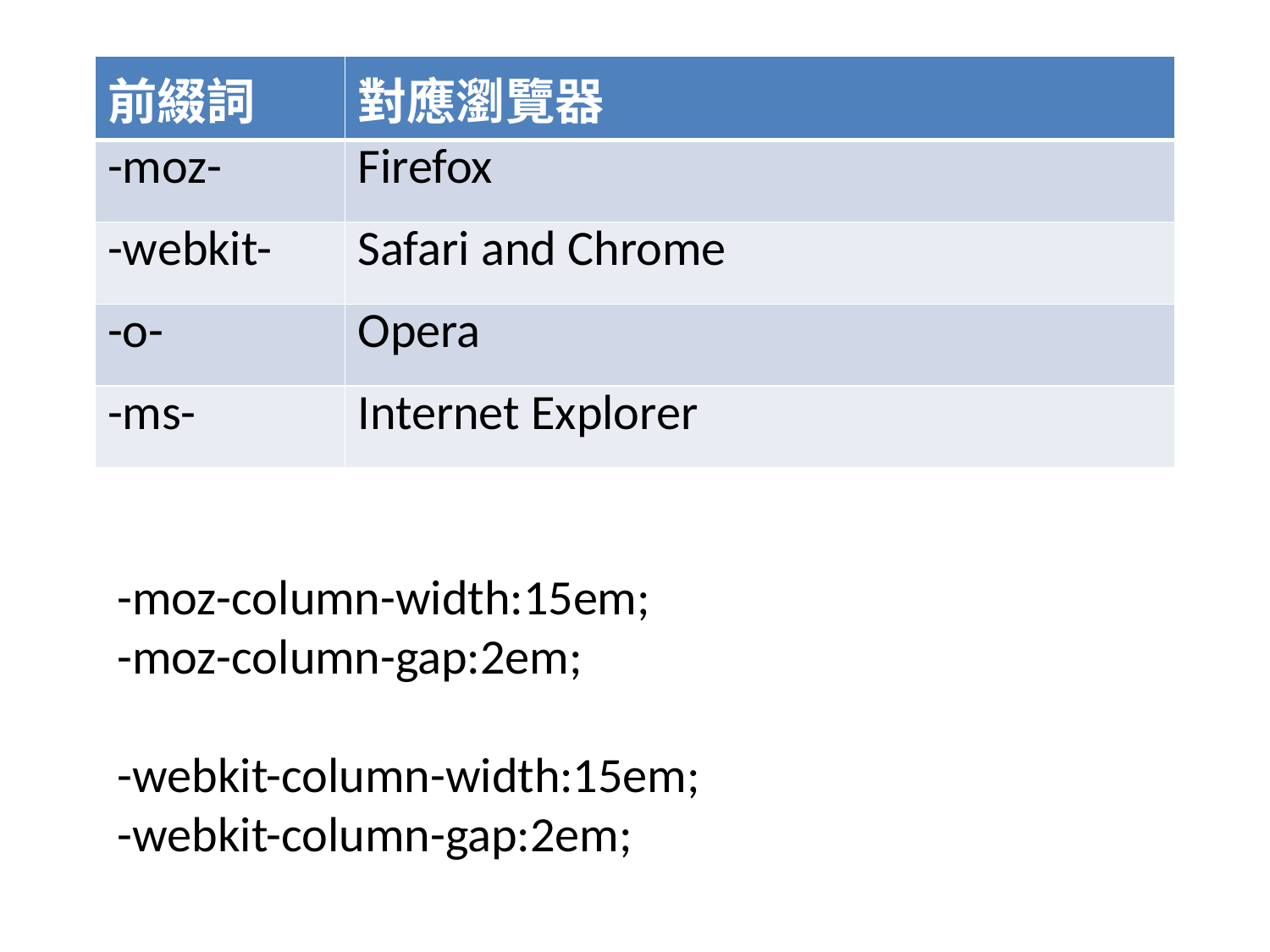

| 前綴詞 | 對應瀏覽器 |
| --- | --- |
| -moz- | Firefox |
| -webkit- | Safari and Chrome |
| -o- | Opera |
| -ms- | Internet Explorer |
-moz-column-width:15em;
-moz-column-gap:2em;

-webkit-column-width:15em;
-webkit-column-gap:2em;